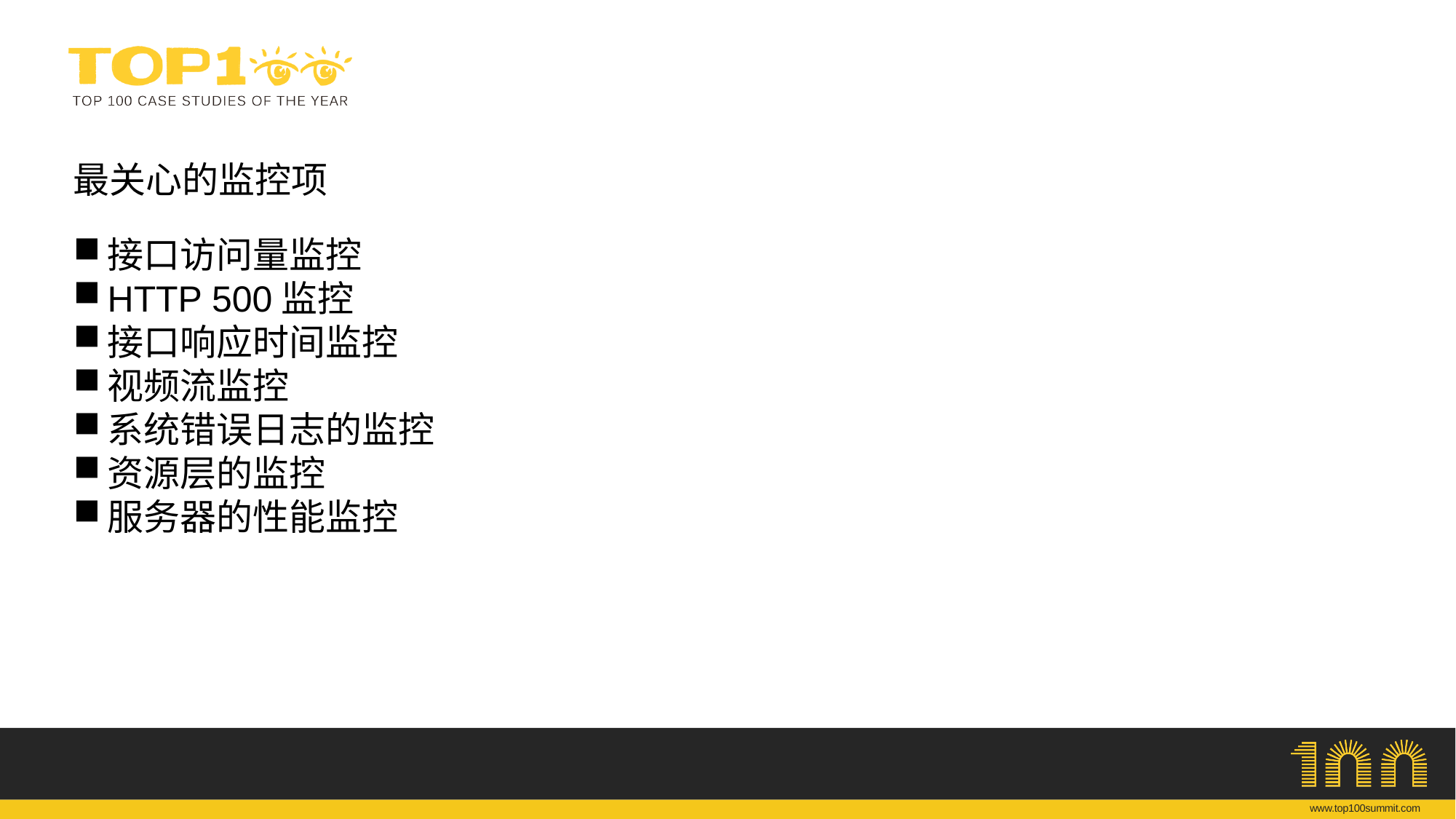

# 最关心的监控项
接口访问量监控
HTTP 500监控
接口响应时间监控
视频流监控
系统错误日志的监控
资源层的监控
服务器的性能监控